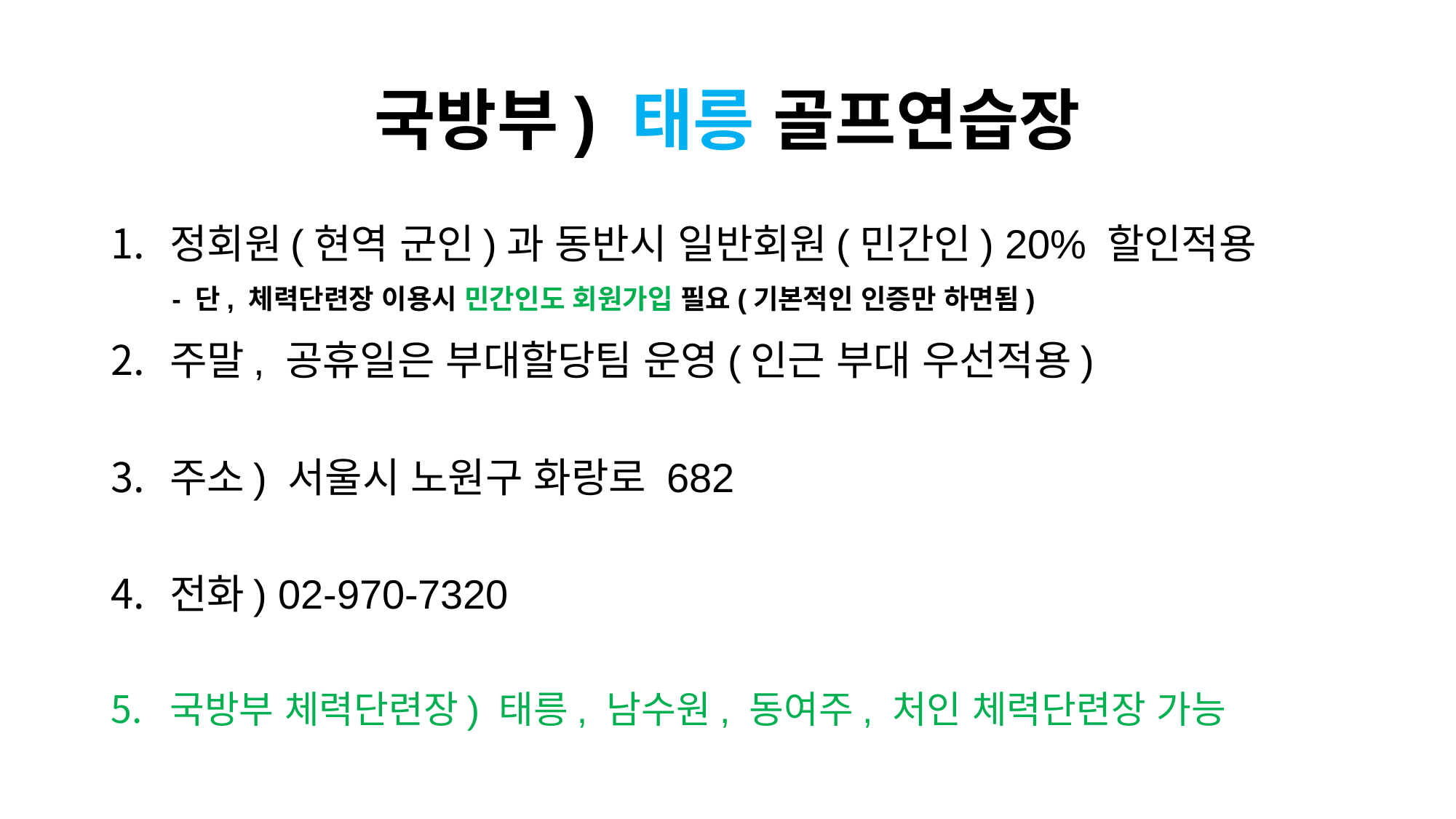

# 국방부) 태릉 골프연습장
정회원(현역 군인)과 동반시 일반회원(민간인) 20% 할인적용

주말, 공휴일은 부대할당팀 운영(인근 부대 우선적용)

주소) 서울시 노원구 화랑로 682

전화) 02-970-7320

국방부 체력단련장) 태릉, 남수원, 동여주, 처인 체력단련장 가능

- 단, 체력단련장 이용시 민간인도 회원가입 필요(기본적인 인증만 하면됨)